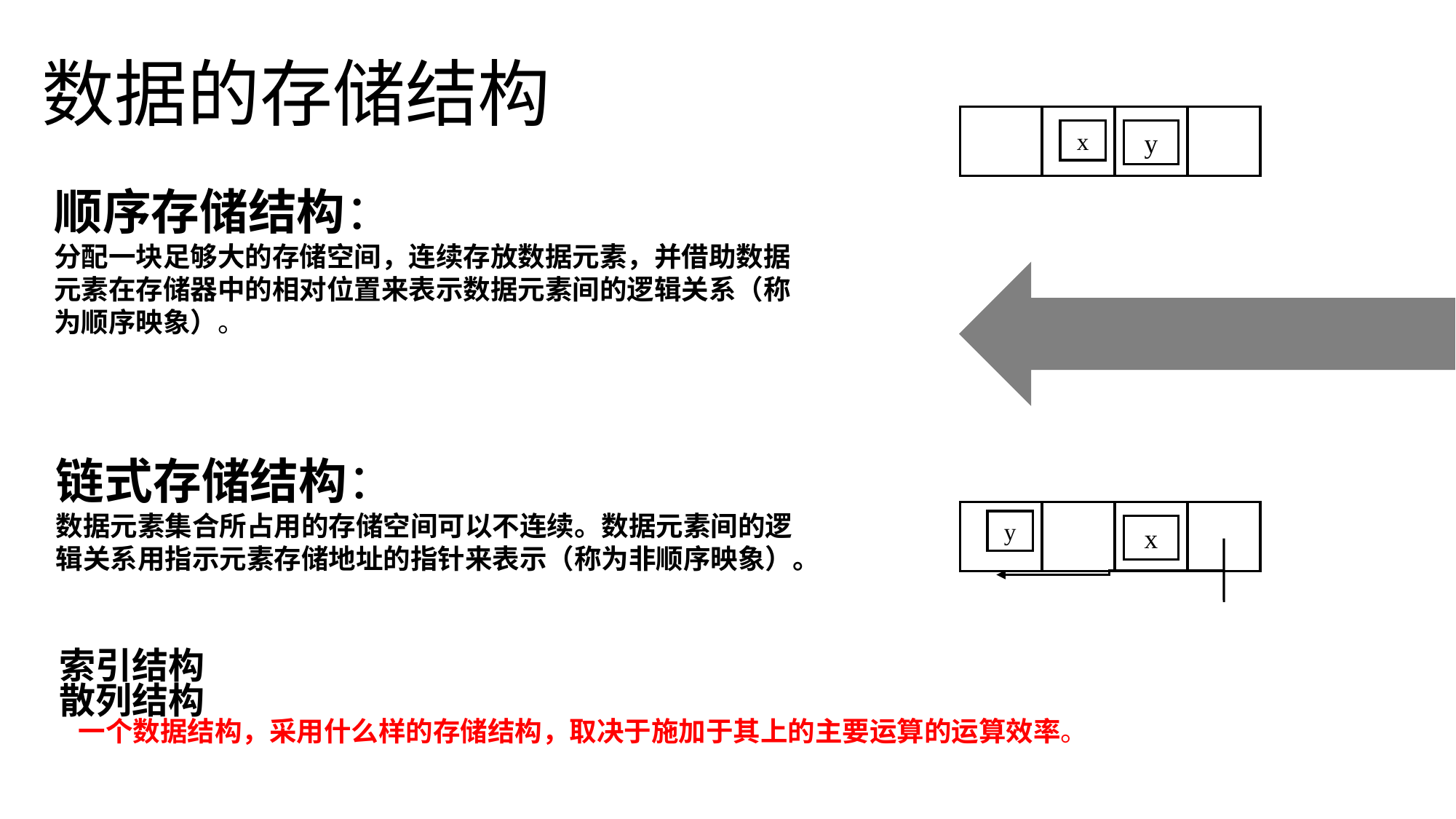

数据的存储结构

x
y
顺序存储结构：
分配一块足够大的存储空间，连续存放数据元素，并借助数据元素在存储器中的相对位置来表示数据元素间的逻辑关系（称为顺序映象）。

链式存储结构：
数据元素集合所占用的存储空间可以不连续。数据元素间的逻辑关系用指示元素存储地址的指针来表示（称为非顺序映象）。

y
x

索引结构
散列结构
  一个数据结构，采用什么样的存储结构，取决于施加于其上的主要运算的运算效率。